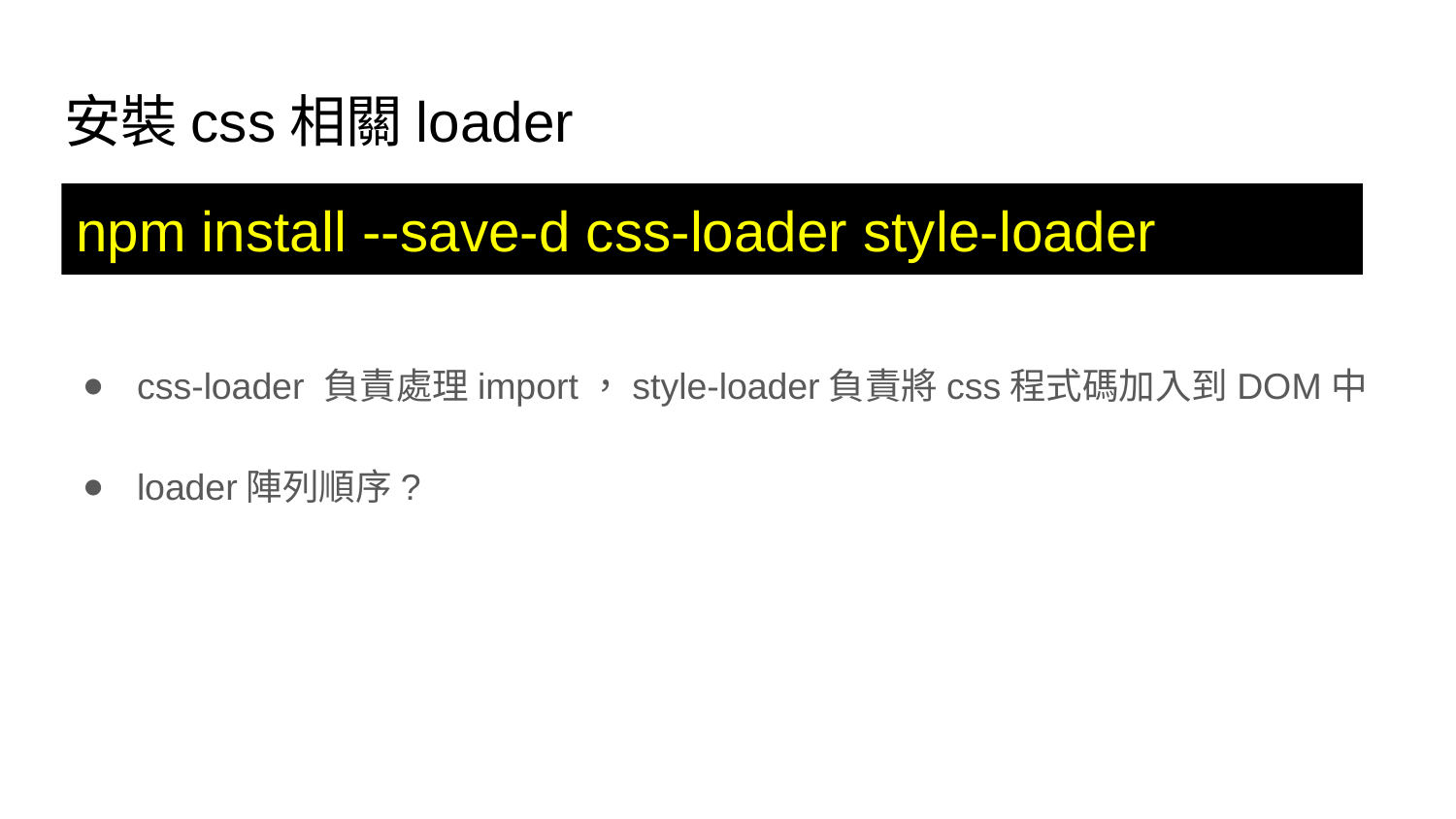

# 安裝css相關loader

css-loader 負責處理import，style-loader負責將css程式碼加入到DOM中
loader陣列順序?
npm install --save-d css-loader style-loader